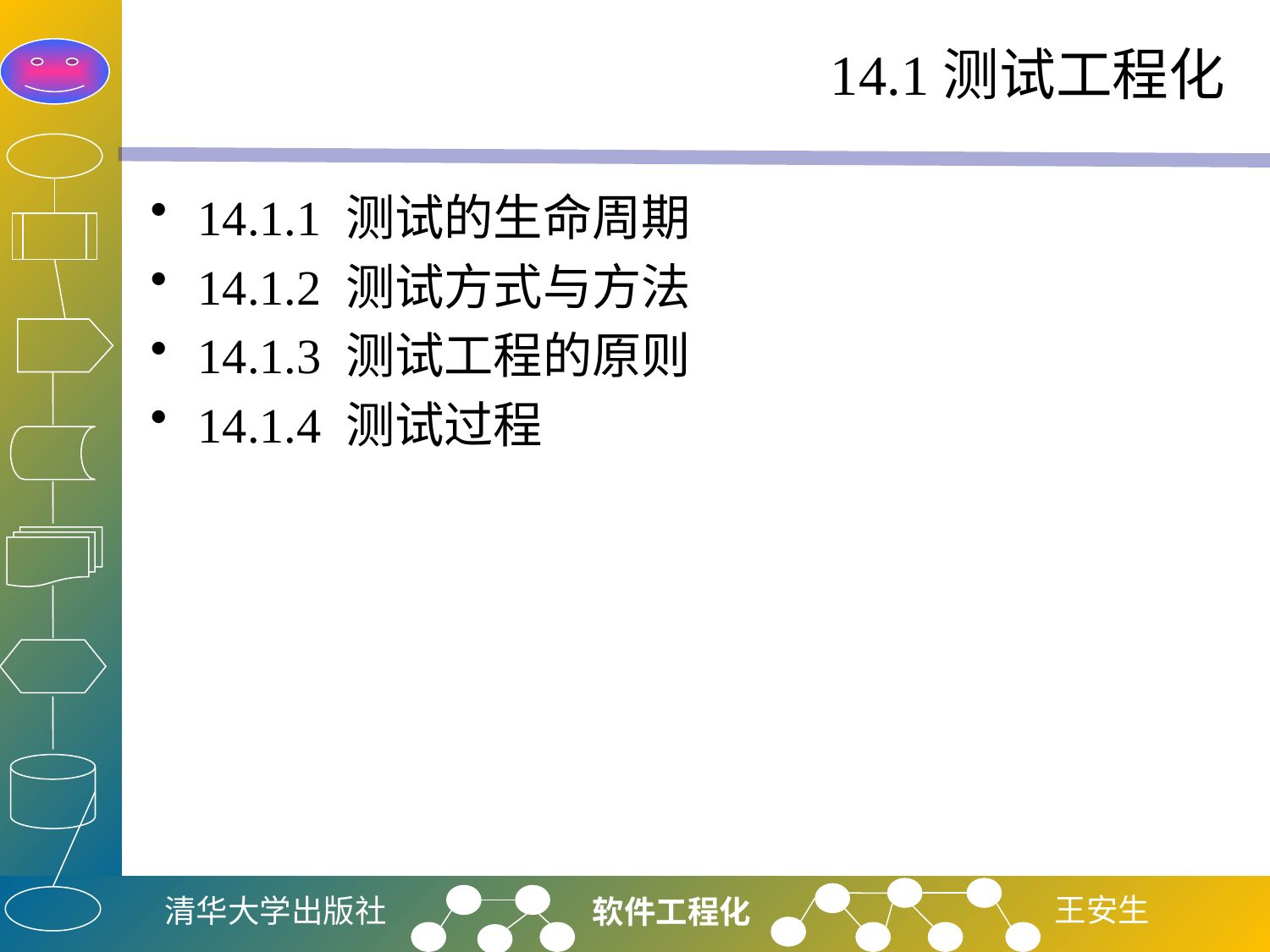

# 14.1测试工程化
14.1.1 测试的生命周期
14.1.2 测试方式与方法
14.1.3 测试工程的原则
14.1.4 测试过程